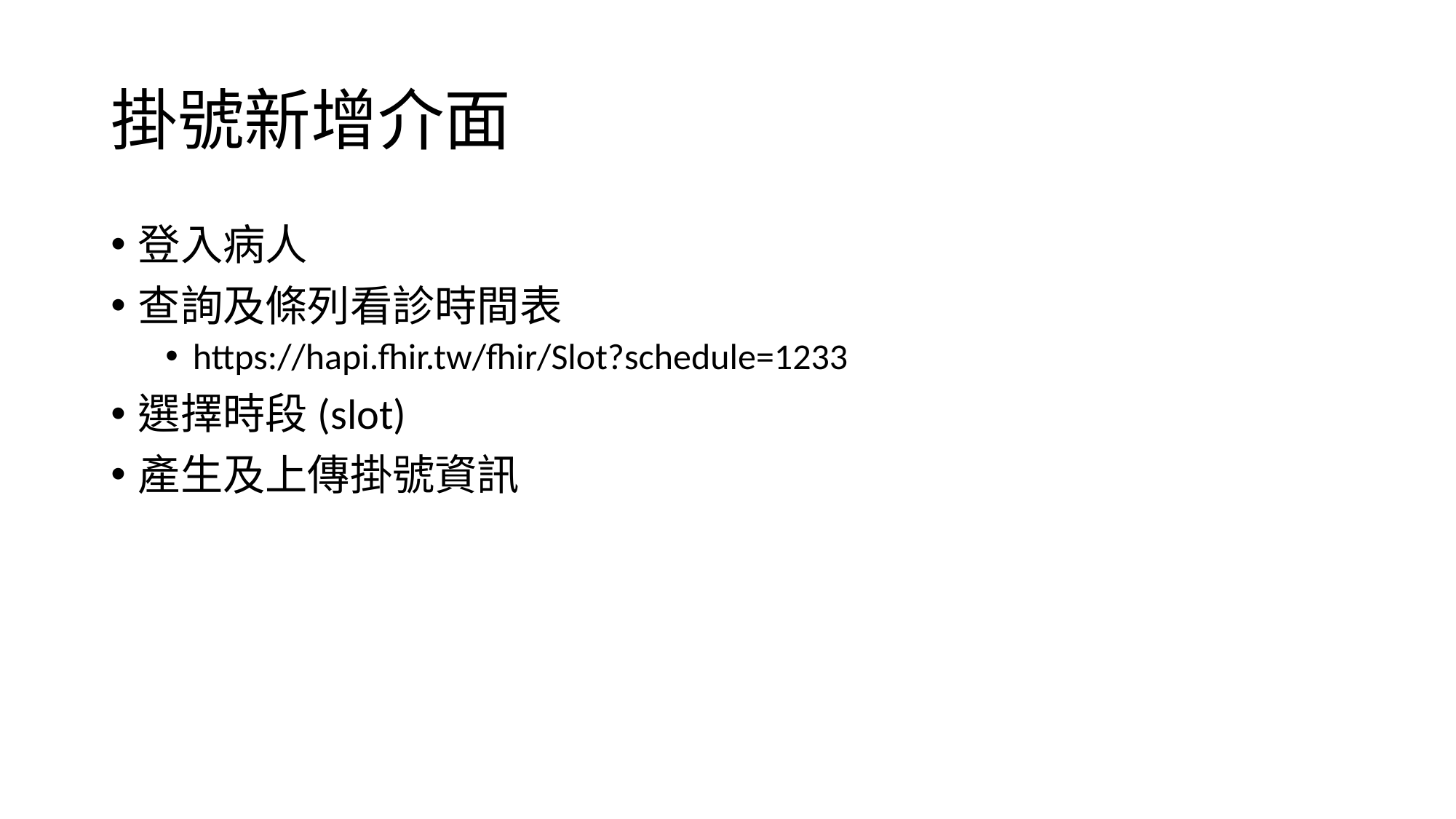

# 掛號新增介面
登入病人
查詢及條列看診時間表
https://hapi.fhir.tw/fhir/Slot?schedule=1233
選擇時段(slot)
產生及上傳掛號資訊